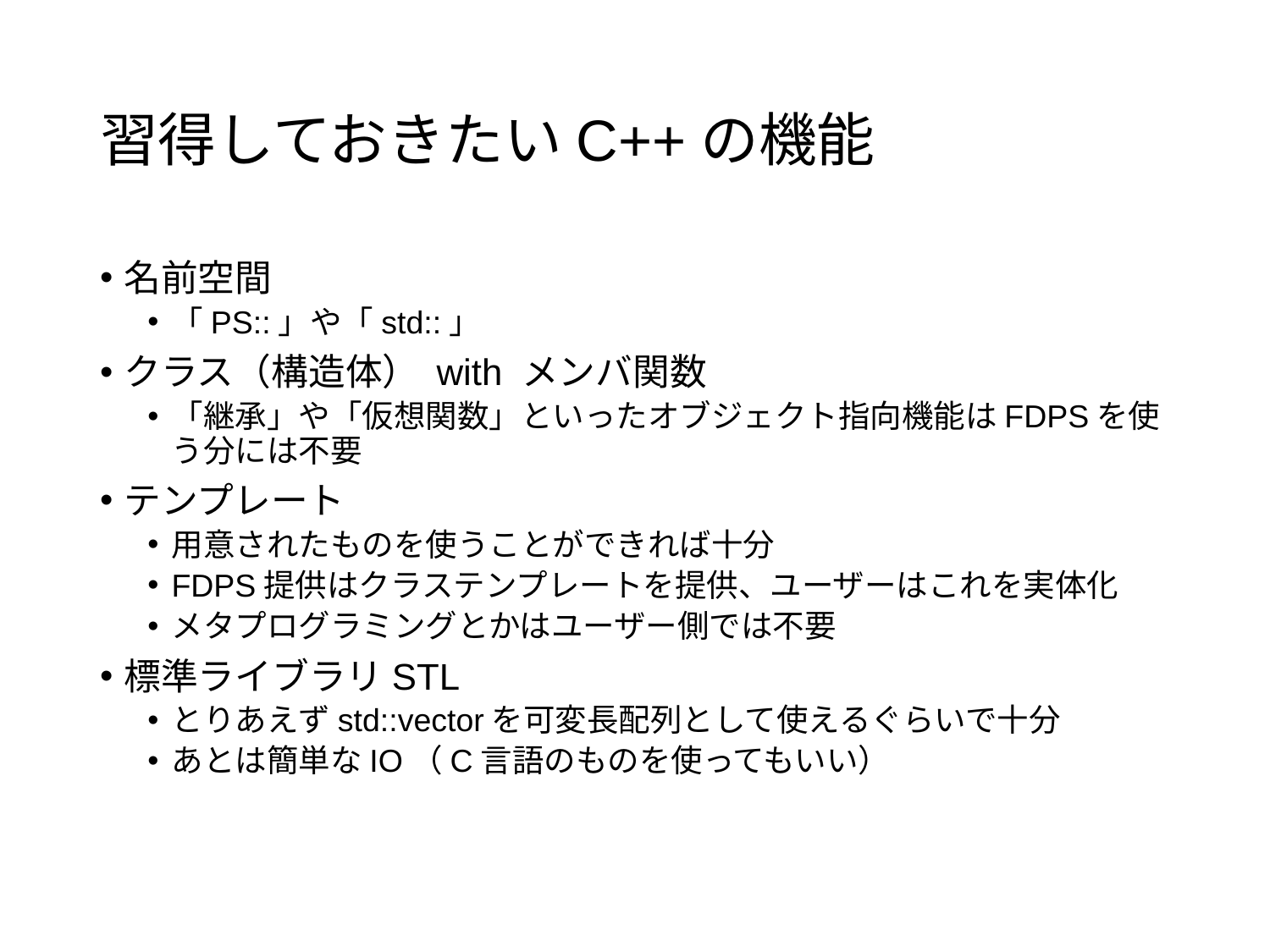

# 習得しておきたいC++の機能
名前空間
「PS::」や「std::」
クラス（構造体） with メンバ関数
「継承」や「仮想関数」といったオブジェクト指向機能はFDPSを使う分には不要
テンプレート
用意されたものを使うことができれば十分
FDPS提供はクラステンプレートを提供、ユーザーはこれを実体化
メタプログラミングとかはユーザー側では不要
標準ライブラリSTL
とりあえずstd::vectorを可変長配列として使えるぐらいで十分
あとは簡単なIO（C言語のものを使ってもいい）